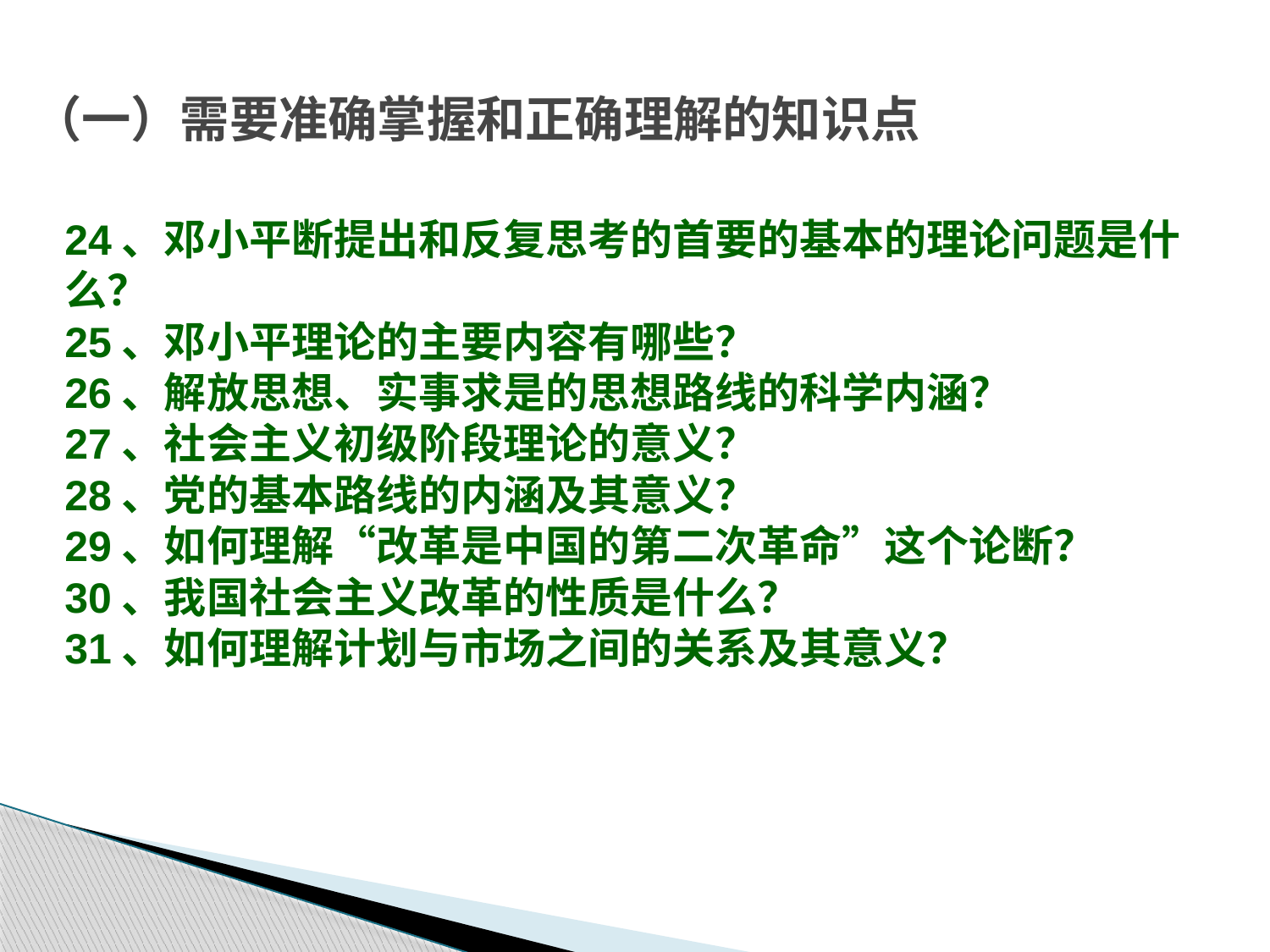

# （一）需要准确掌握和正确理解的知识点
24、邓小平断提出和反复思考的首要的基本的理论问题是什么？
25、邓小平理论的主要内容有哪些？
26、解放思想、实事求是的思想路线的科学内涵？
27、社会主义初级阶段理论的意义？
28、党的基本路线的内涵及其意义？
29、如何理解“改革是中国的第二次革命”这个论断？
30、我国社会主义改革的性质是什么？
31、如何理解计划与市场之间的关系及其意义？